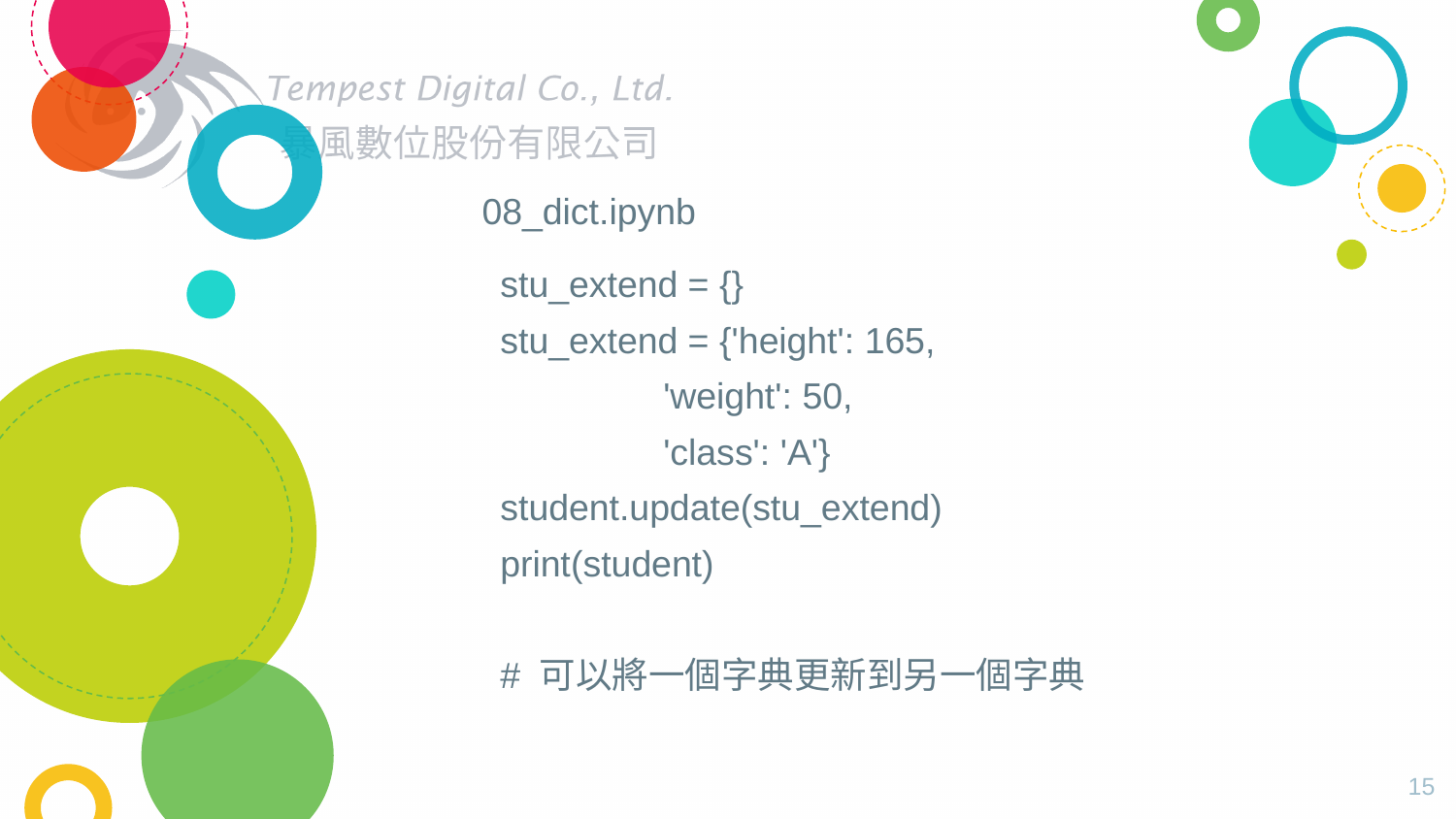

# 08_dict.ipynb
stu_extend = {}
stu_extend = {'height': 165,
                'weight': 50,
                'class': 'A'}
student.update(stu_extend)
print(student)

# 可以將一個字典更新到另一個字典
15